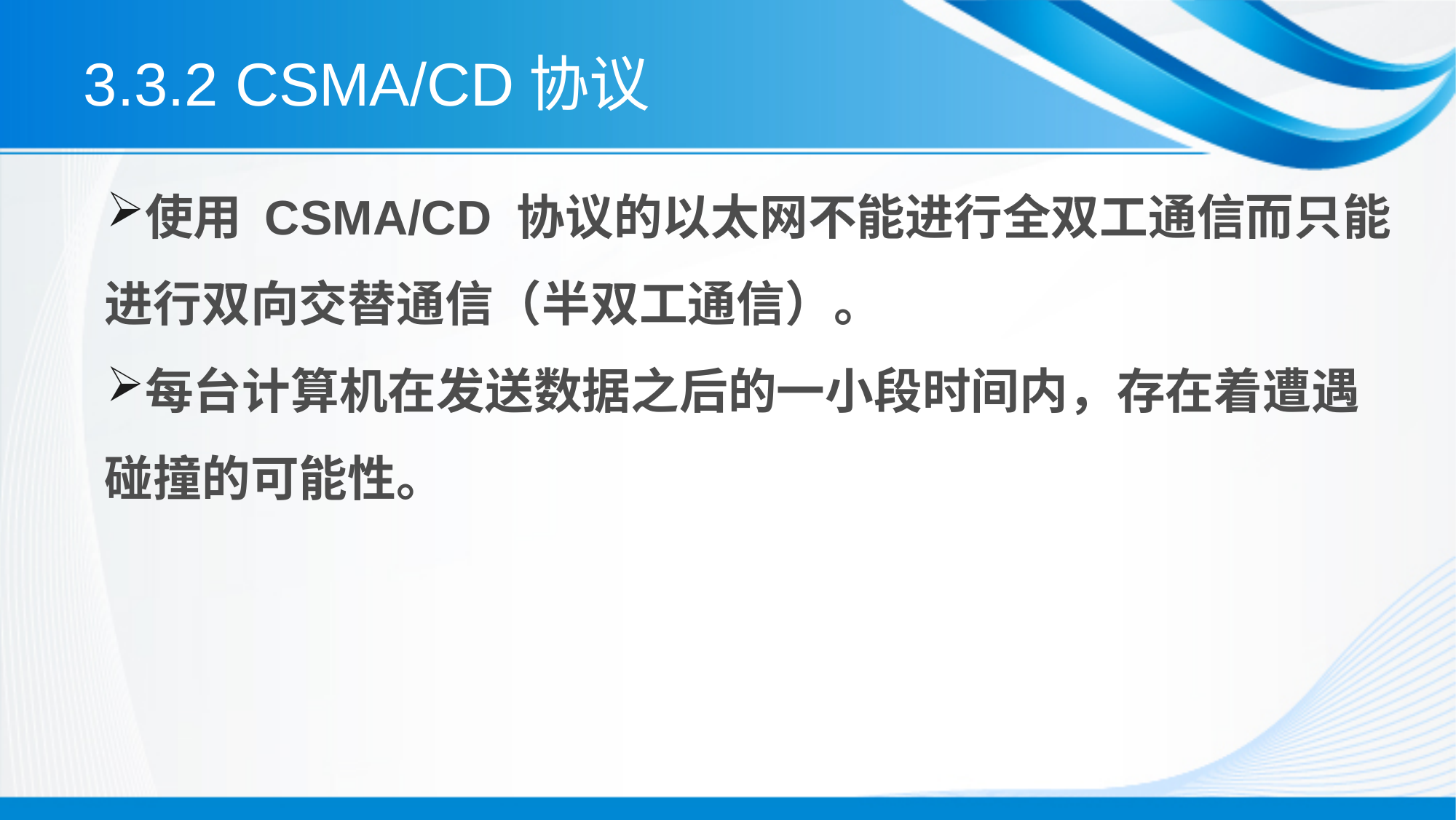

# 3.3.2 CSMA/CD协议
使用 CSMA/CD 协议的以太网不能进行全双工通信而只能进行双向交替通信（半双工通信）。
每台计算机在发送数据之后的一小段时间内，存在着遭遇碰撞的可能性。